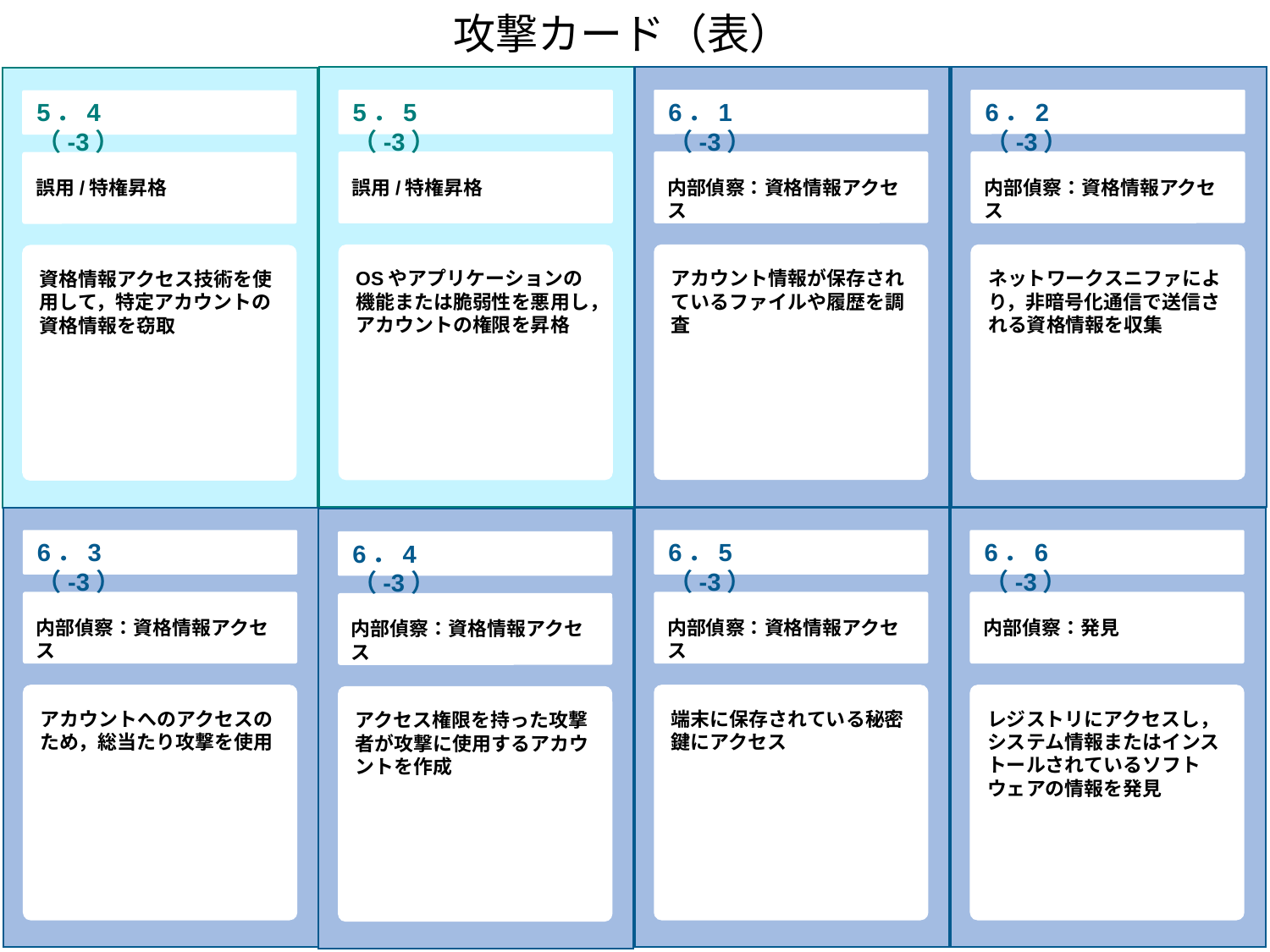

攻撃カード（表）

6．1　（-3）
6．2　（-3）
5．5　（-3）
5．4　（-3）

内部偵察：資格情報アクセス
内部偵察：資格情報アクセス
誤用/特権昇格
誤用/特権昇格

アカウント情報が保存されているファイルや履歴を調査
ネットワークスニファにより，非暗号化通信で送信される資格情報を収集
OSやアプリケーションの機能または脆弱性を悪用し，アカウントの権限を昇格
資格情報アクセス技術を使用して，特定アカウントの資格情報を窃取

6．3　（-3）
6．5　（-3）
6．6　（-3）

6．4　（-3）

内部偵察：資格情報アクセス
内部偵察：資格情報アクセス
内部偵察：発見
内部偵察：資格情報アクセス

アカウントへのアクセスのため，総当たり攻撃を使用
端末に保存されている秘密鍵にアクセス
レジストリにアクセスし，システム情報またはインストールされているソフトウェアの情報を発見
アクセス権限を持った攻撃者が攻撃に使用するアカウントを作成